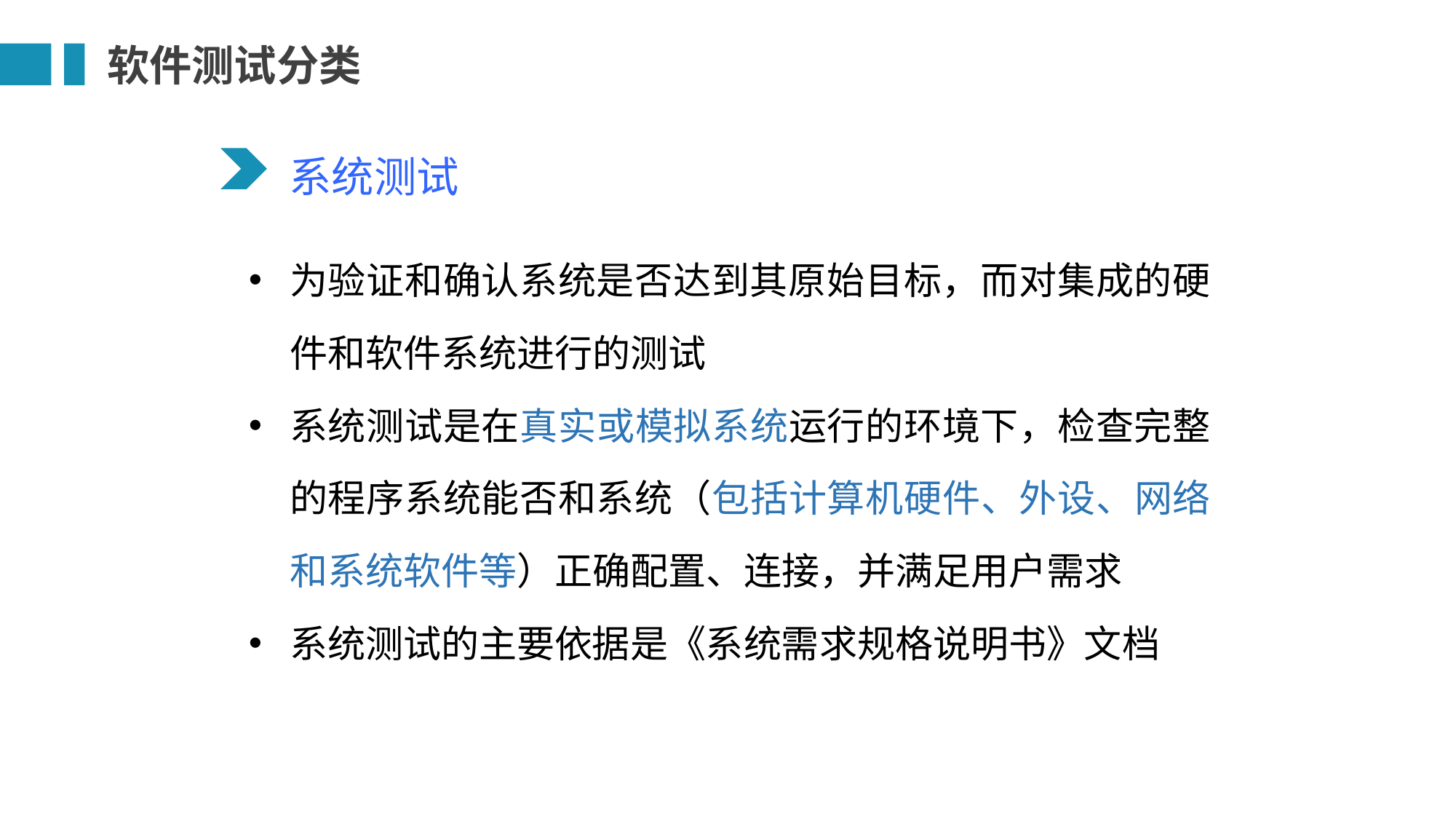

软件测试分类

系统测试

为验证和确认系统是否达到其原始目标，而对集成的硬件和软件系统进行的测试
系统测试是在真实或模拟系统运行的环境下，检查完整的程序系统能否和系统（包括计算机硬件、外设、网络和系统软件等）正确配置、连接，并满足用户需求
系统测试的主要依据是《系统需求规格说明书》文档
18